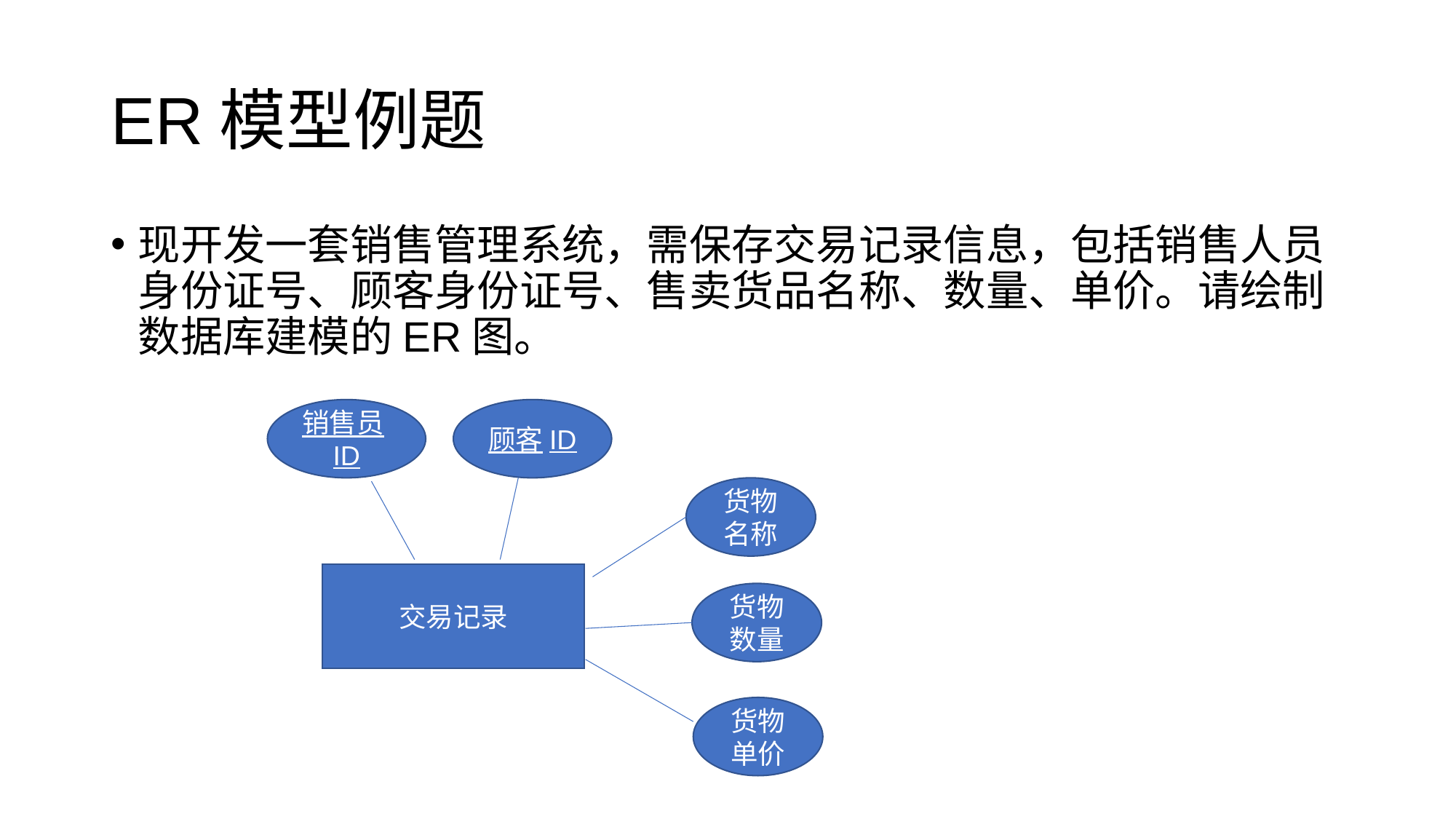

# ER模型例题
现开发一套销售管理系统，需保存交易记录信息，包括销售人员身份证号、顾客身份证号、售卖货品名称、数量、单价。请绘制数据库建模的ER图。
销售员ID
顾客ID
货物名称
交易记录
货物数量
货物单价